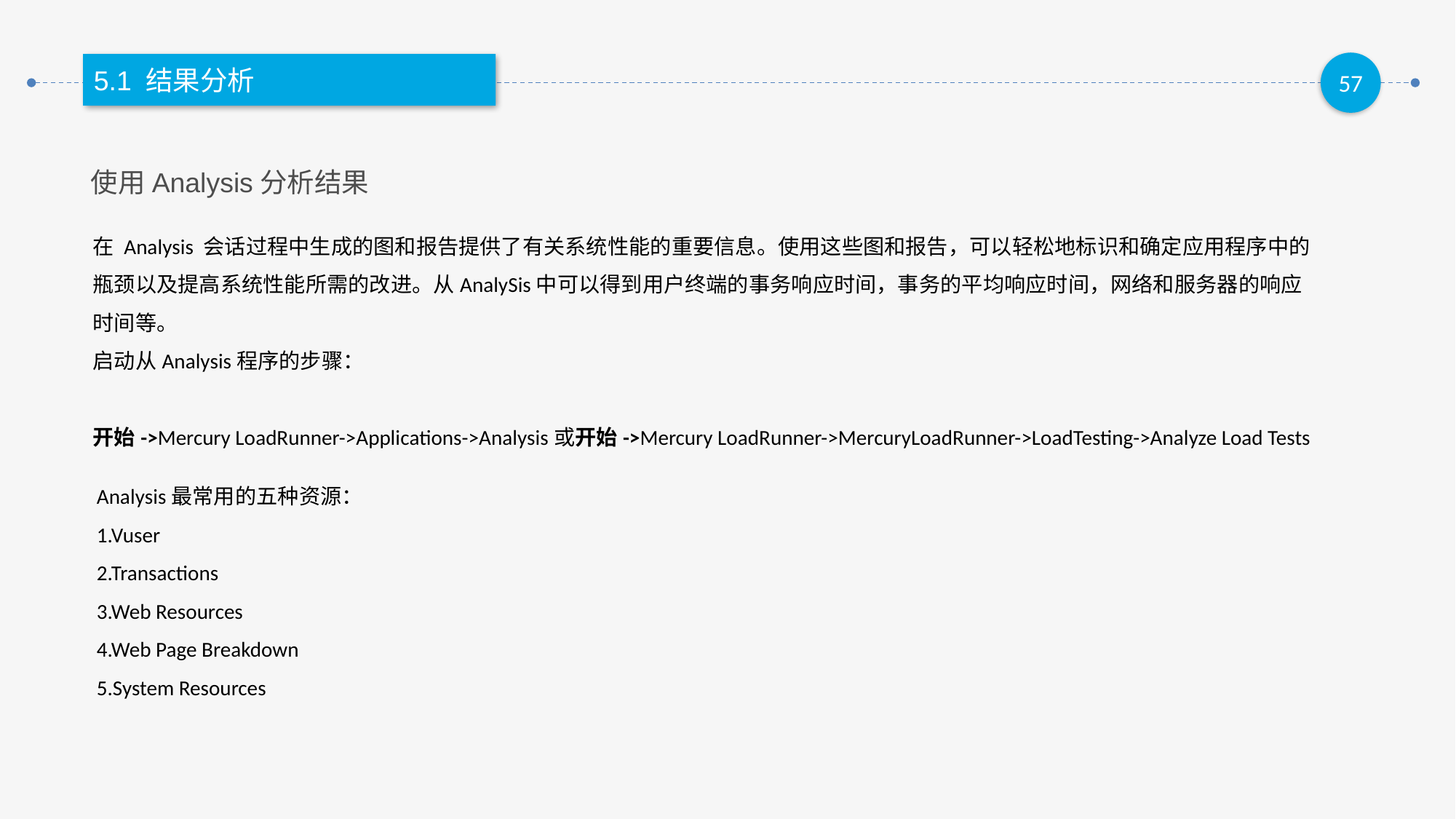

5.1 结果分析
使用Analysis分析结果
在 Analysis 会话过程中生成的图和报告提供了有关系统性能的重要信息。使用这些图和报告，可以轻松地标识和确定应用程序中的瓶颈以及提高系统性能所需的改进。从AnalySis中可以得到用户终端的事务响应时间，事务的平均响应时间，网络和服务器的响应时间等。
启动从Analysis程序的步骤：

开始->Mercury LoadRunner->Applications->Analysis或开始->Mercury LoadRunner->MercuryLoadRunner->LoadTesting->Analyze Load Tests

Analysis最常用的五种资源：
1.Vuser
2.Transactions
3.Web Resources
4.Web Page Breakdown
5.System Resources